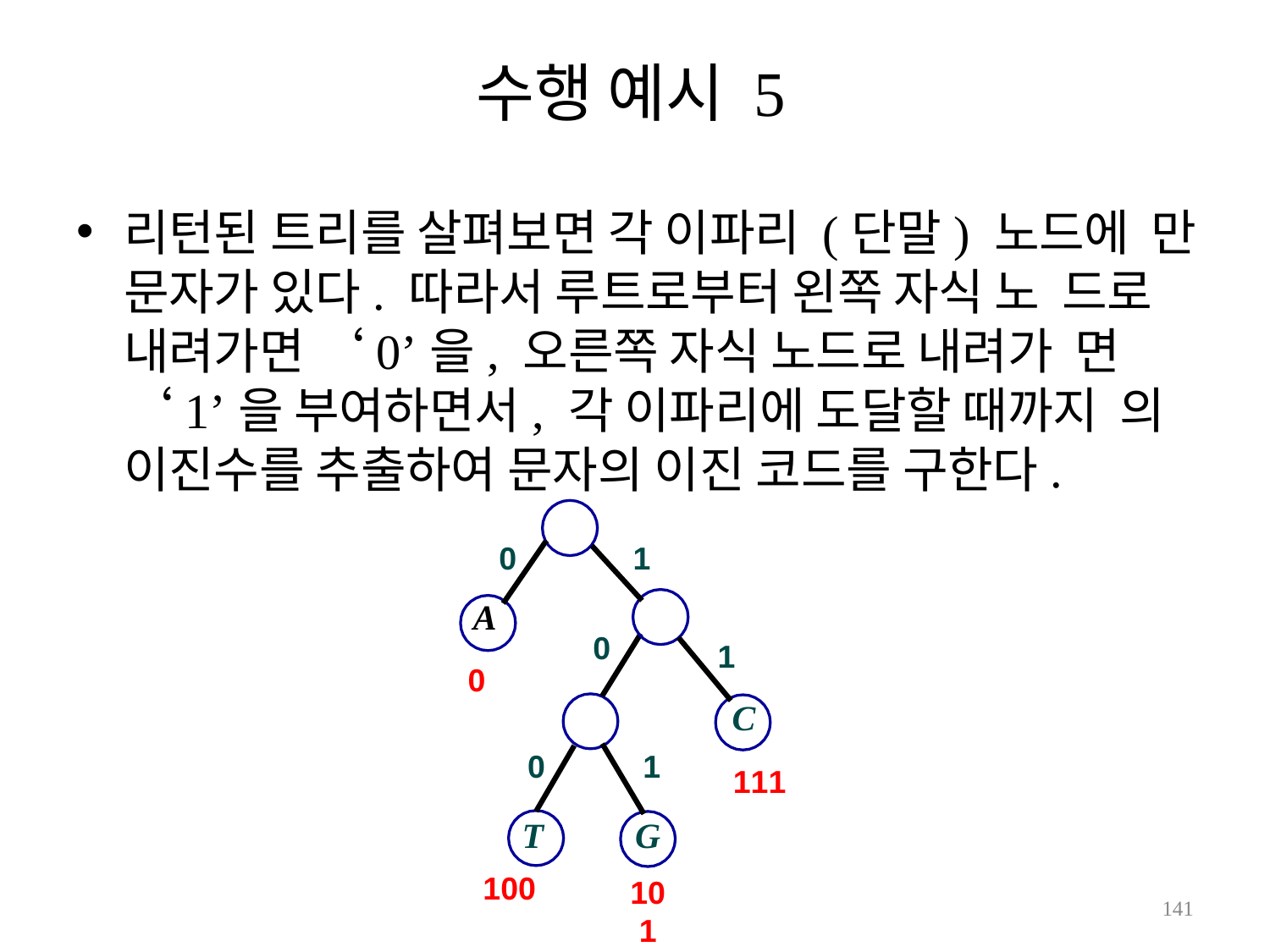

# 수행 예시 5
리턴된 트리를 살펴보면 각 이파리 (단말) 노드에  만 문자가 있다. 따라서 루트로부터 왼쪽 자식 노  드로 내려가면 ‘0’을, 오른쪽 자식 노드로 내려가  면 ‘1’을 부여하면서, 각 이파리에 도달할 때까지  의 이진수를 추출하여 문자의 이진 코드를 구한다.
0	1

A
0

0

1

C
111

0
1

G
101
T
100

141